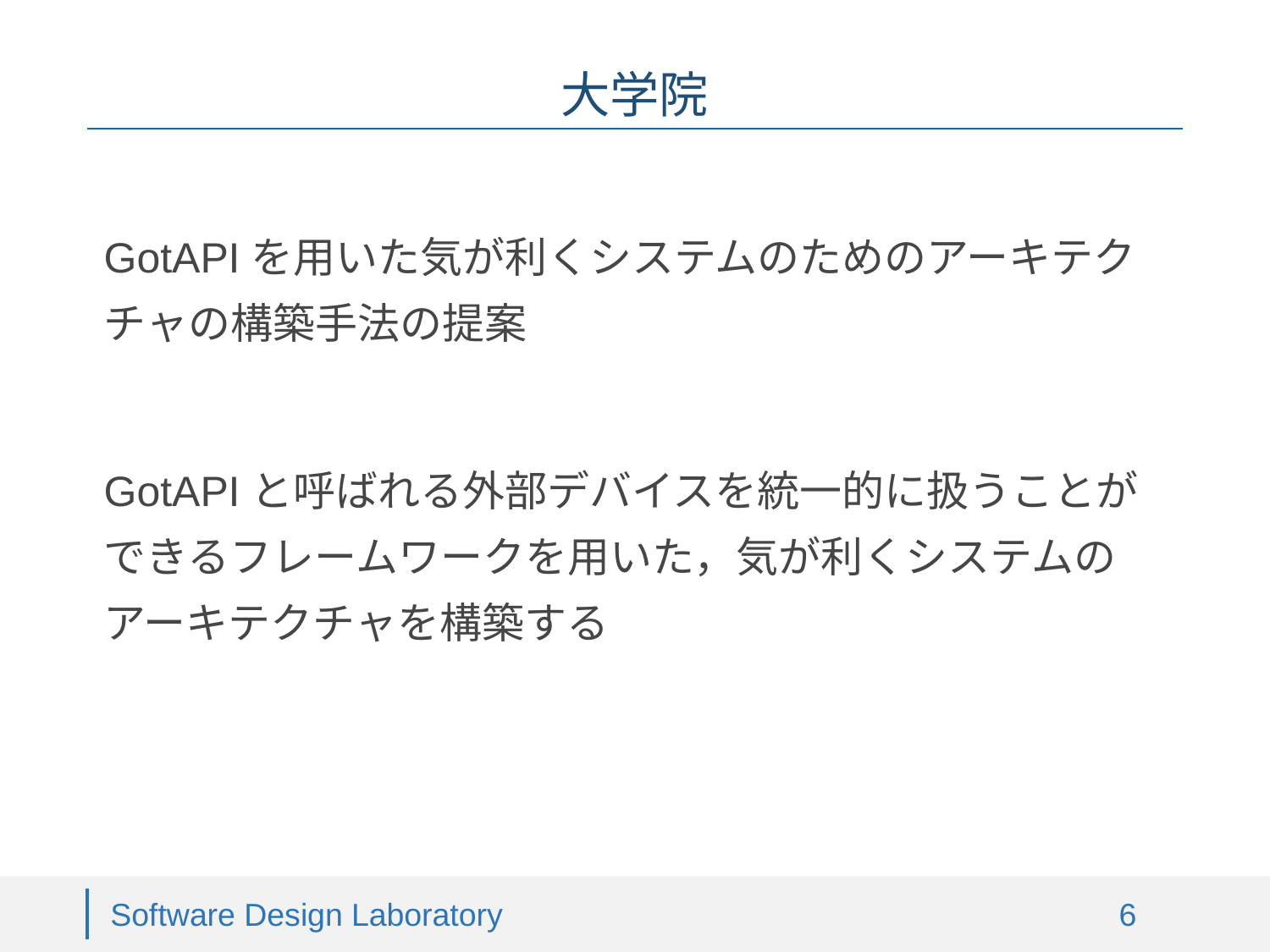

# 大学院
GotAPIを用いた気が利くシステムのためのアーキテクチャの構築手法の提案

GotAPIと呼ばれる外部デバイスを統一的に扱うことができるフレームワークを用いた，気が利くシステムのアーキテクチャを構築する